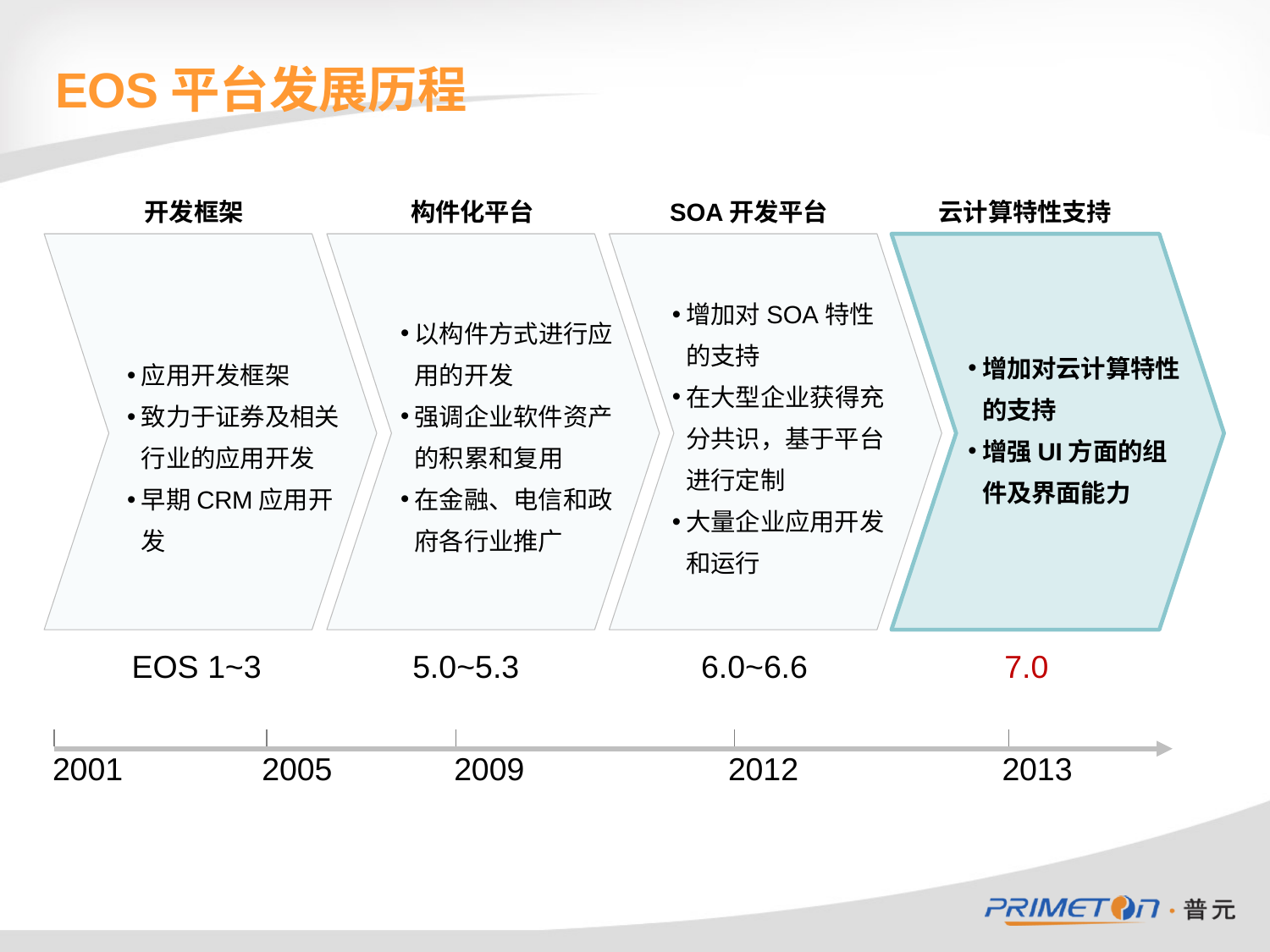

# EOS平台发展历程
开发框架
构件化平台
SOA开发平台
云计算特性支持

增加对SOA特性的支持
在大型企业获得充分共识，基于平台进行定制
大量企业应用开发和运行
以构件方式进行应用的开发
强调企业软件资产的积累和复用
在金融、电信和政府各行业推广
增加对云计算特性的支持
增强UI方面的组件及界面能力
应用开发框架
致力于证券及相关行业的应用开发
早期CRM应用开发
EOS 1~3
5.0~5.3
6.0~6.6
7.0
2001
2005
2009
2012
2013